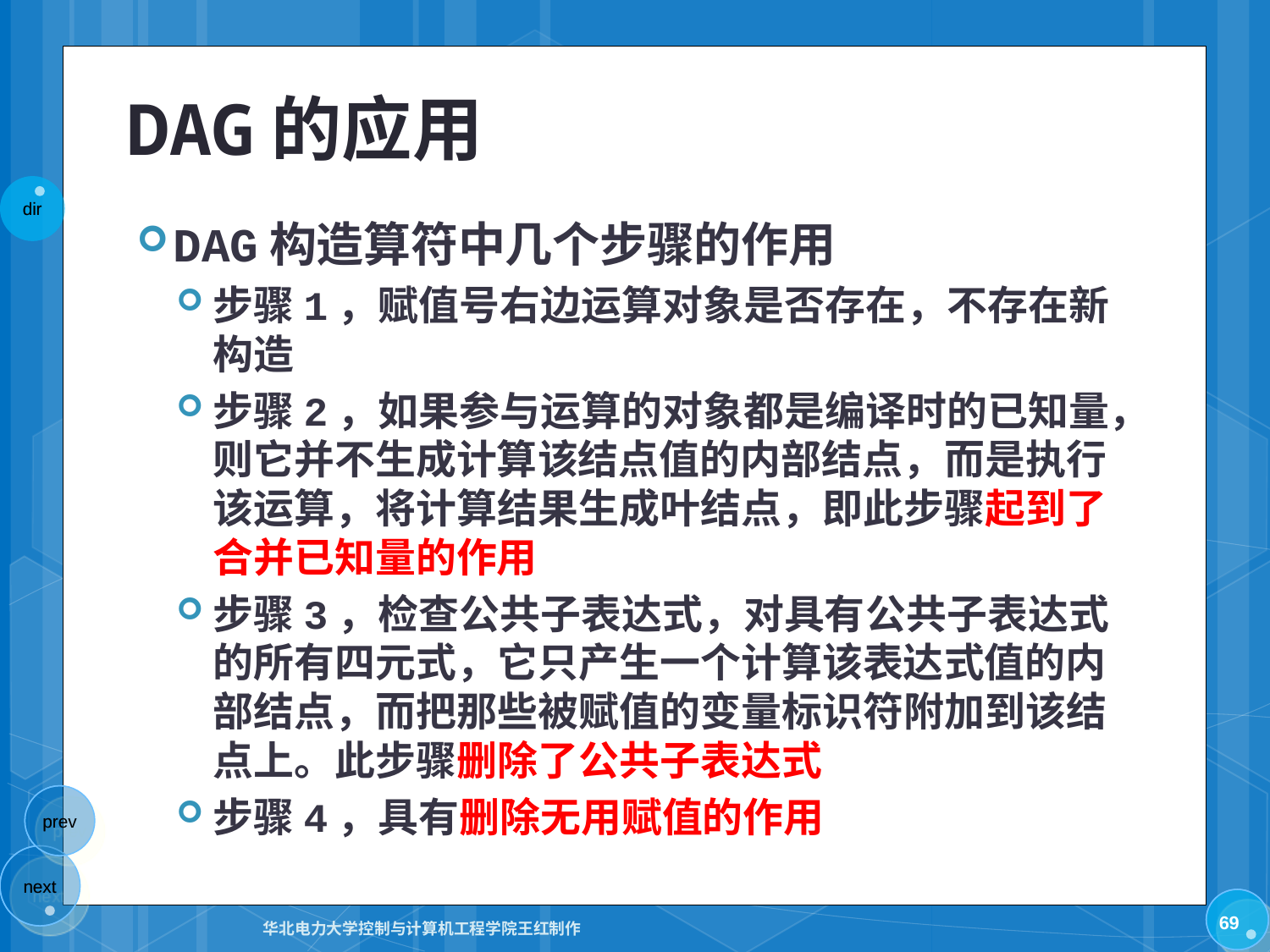

# DAG的应用
DAG构造算符中几个步骤的作用
步骤1，赋值号右边运算对象是否存在，不存在新构造
步骤2，如果参与运算的对象都是编译时的已知量，则它并不生成计算该结点值的内部结点，而是执行该运算，将计算结果生成叶结点，即此步骤起到了合并已知量的作用
步骤3，检查公共子表达式，对具有公共子表达式的所有四元式，它只产生一个计算该表达式值的内部结点，而把那些被赋值的变量标识符附加到该结点上。此步骤删除了公共子表达式
步骤4，具有删除无用赋值的作用
69
华北电力大学控制与计算机工程学院王红制作